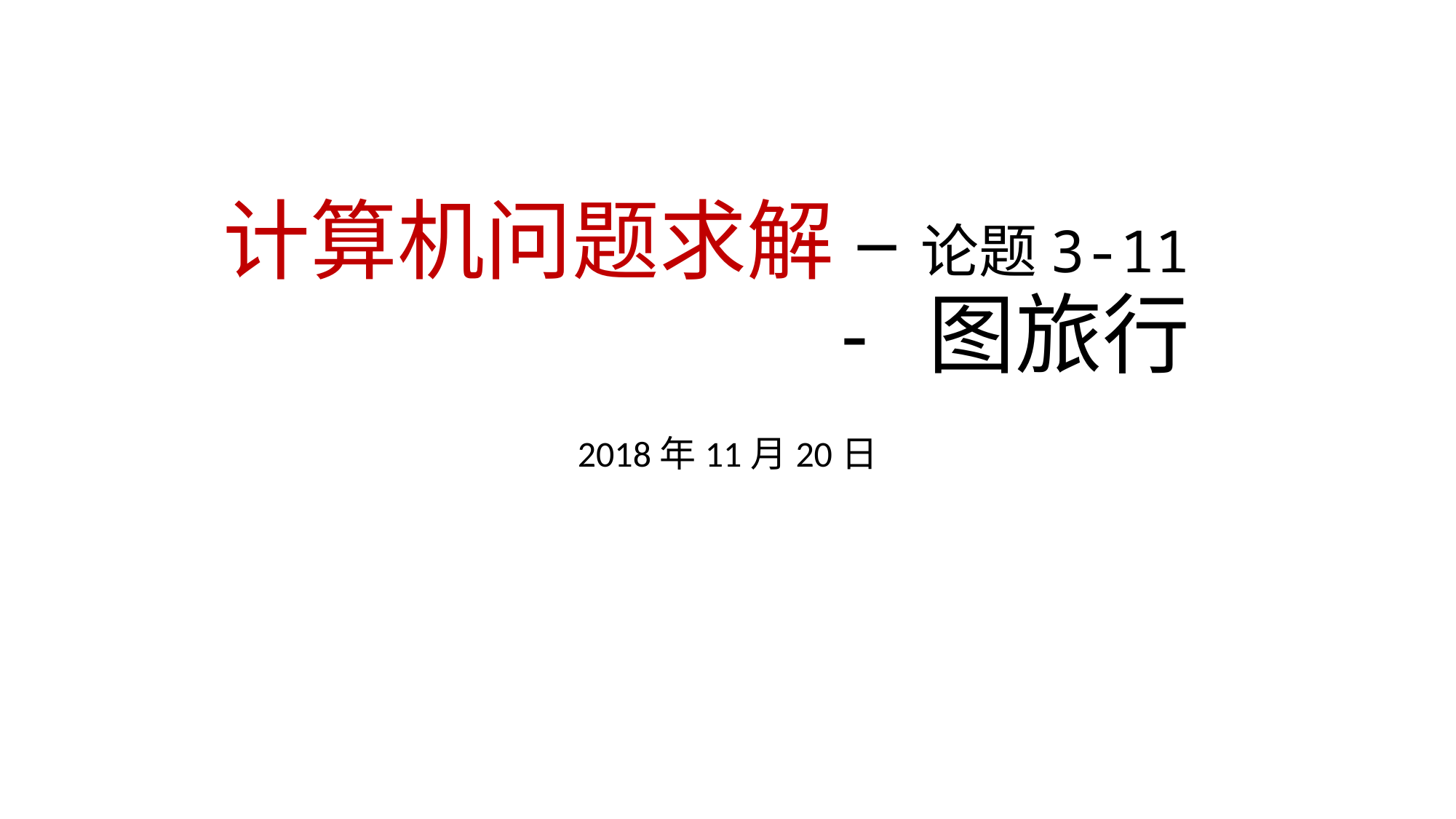

# 计算机问题求解 – 论题3-11 -  图旅行
2018年11月20日